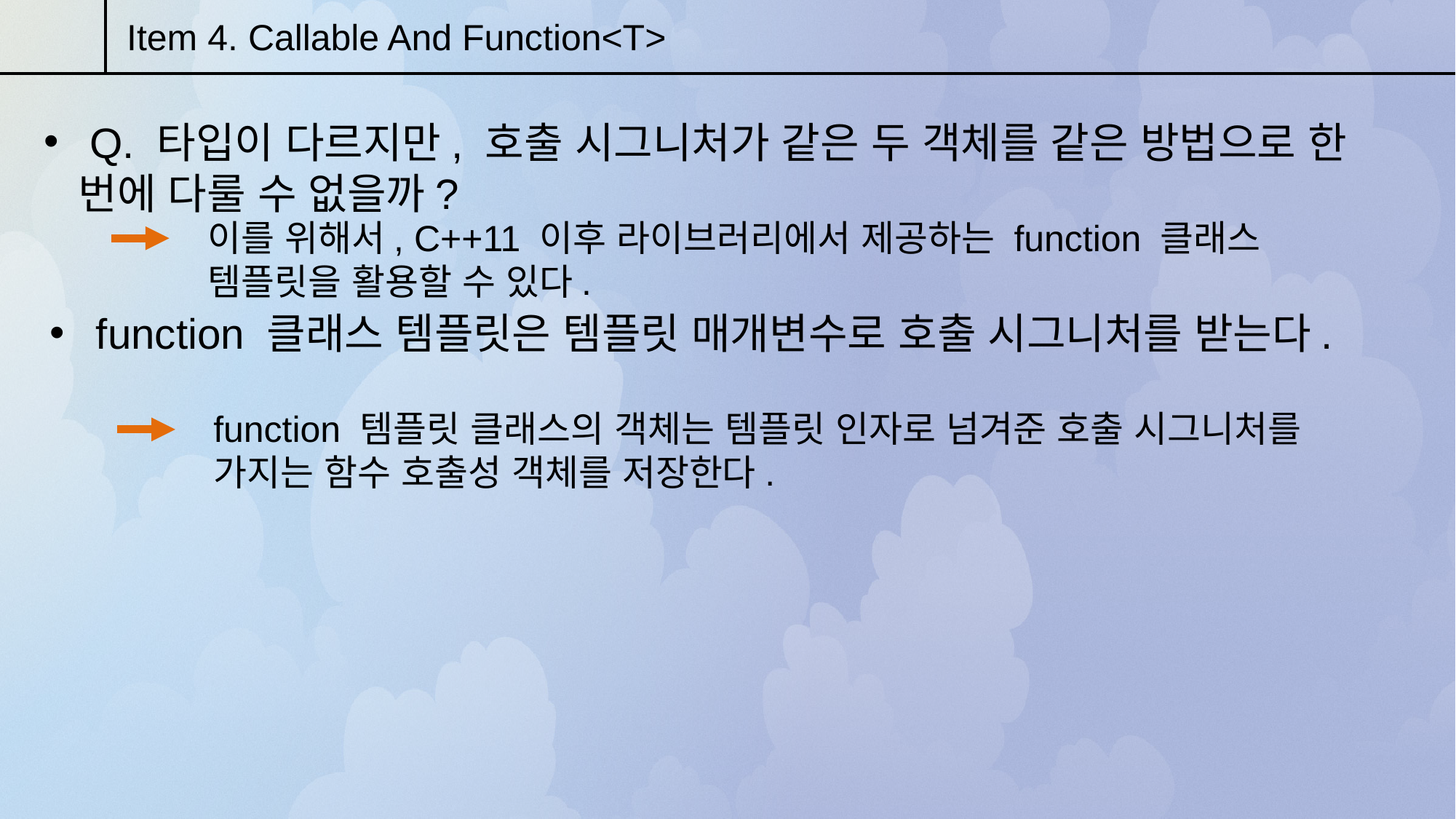

Item 4. Callable And Function<T>
 Q. 타입이 다르지만, 호출 시그니처가 같은 두 객체를 같은 방법으로 한 번에 다룰 수 없을까?
이를 위해서, C++11 이후 라이브러리에서 제공하는 function 클래스 템플릿을 활용할 수 있다.
 function 클래스 템플릿은 템플릿 매개변수로 호출 시그니처를 받는다.
function 템플릿 클래스의 객체는 템플릿 인자로 넘겨준 호출 시그니처를 가지는 함수 호출성 객체를 저장한다.